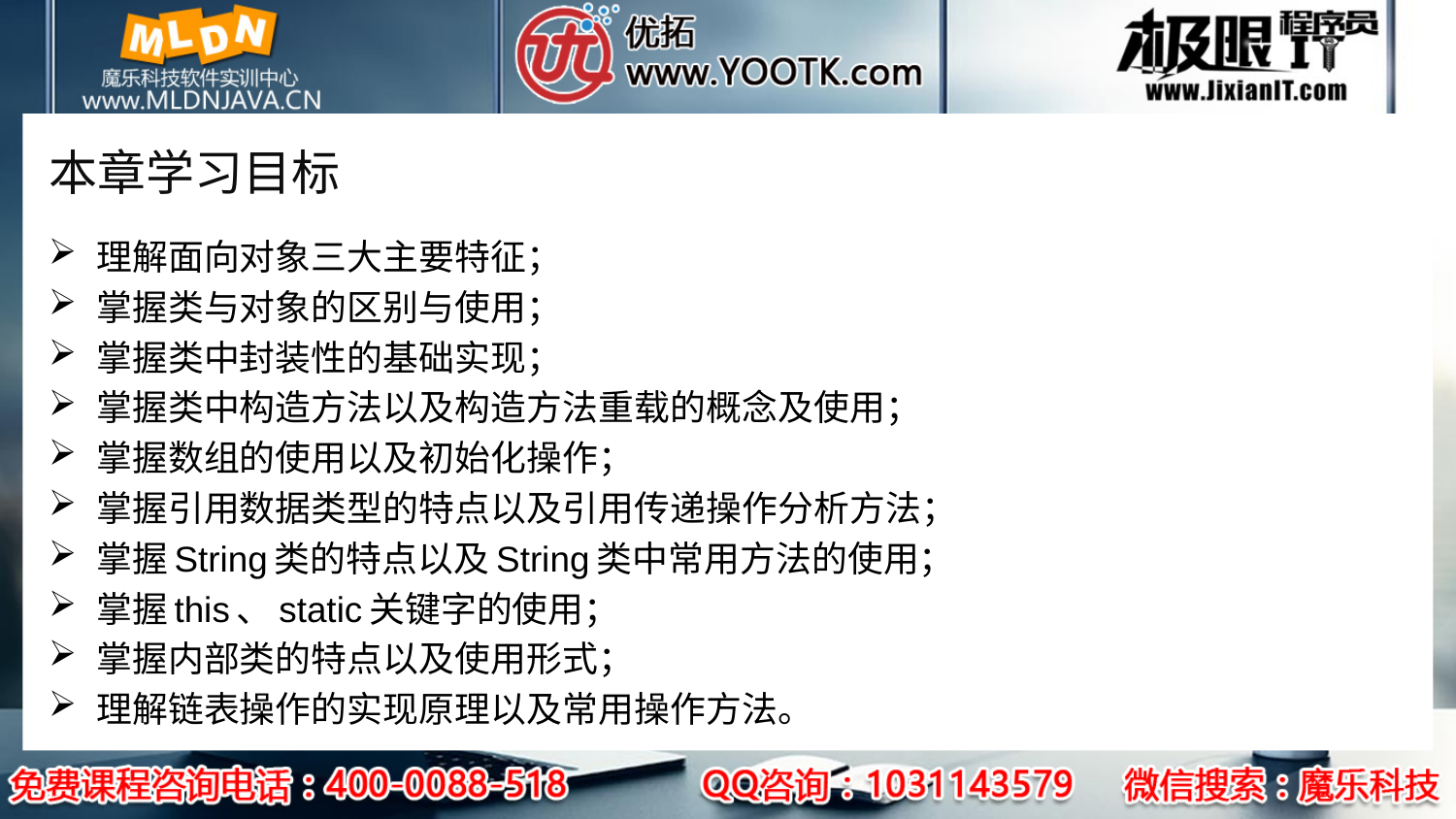

# 本章学习目标
理解面向对象三大主要特征；
掌握类与对象的区别与使用；
掌握类中封装性的基础实现；
掌握类中构造方法以及构造方法重载的概念及使用；
掌握数组的使用以及初始化操作；
掌握引用数据类型的特点以及引用传递操作分析方法；
掌握String类的特点以及String类中常用方法的使用；
掌握this、static关键字的使用；
掌握内部类的特点以及使用形式；
理解链表操作的实现原理以及常用操作方法。